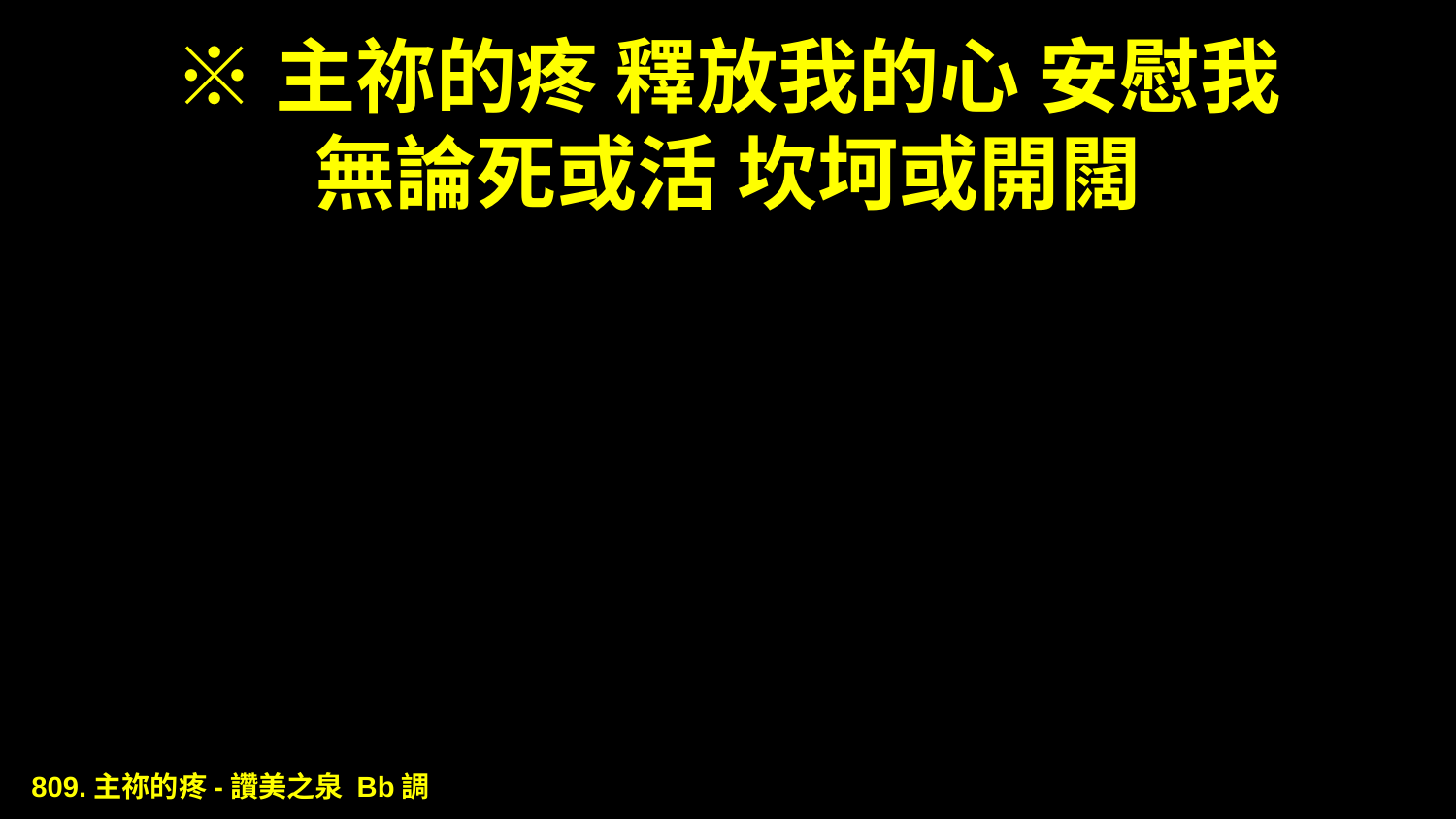

# ※主祢的疼 釋放我的心 安慰我 無論死或活 坎坷或開闊
809.主祢的疼-讚美之泉 Bb調